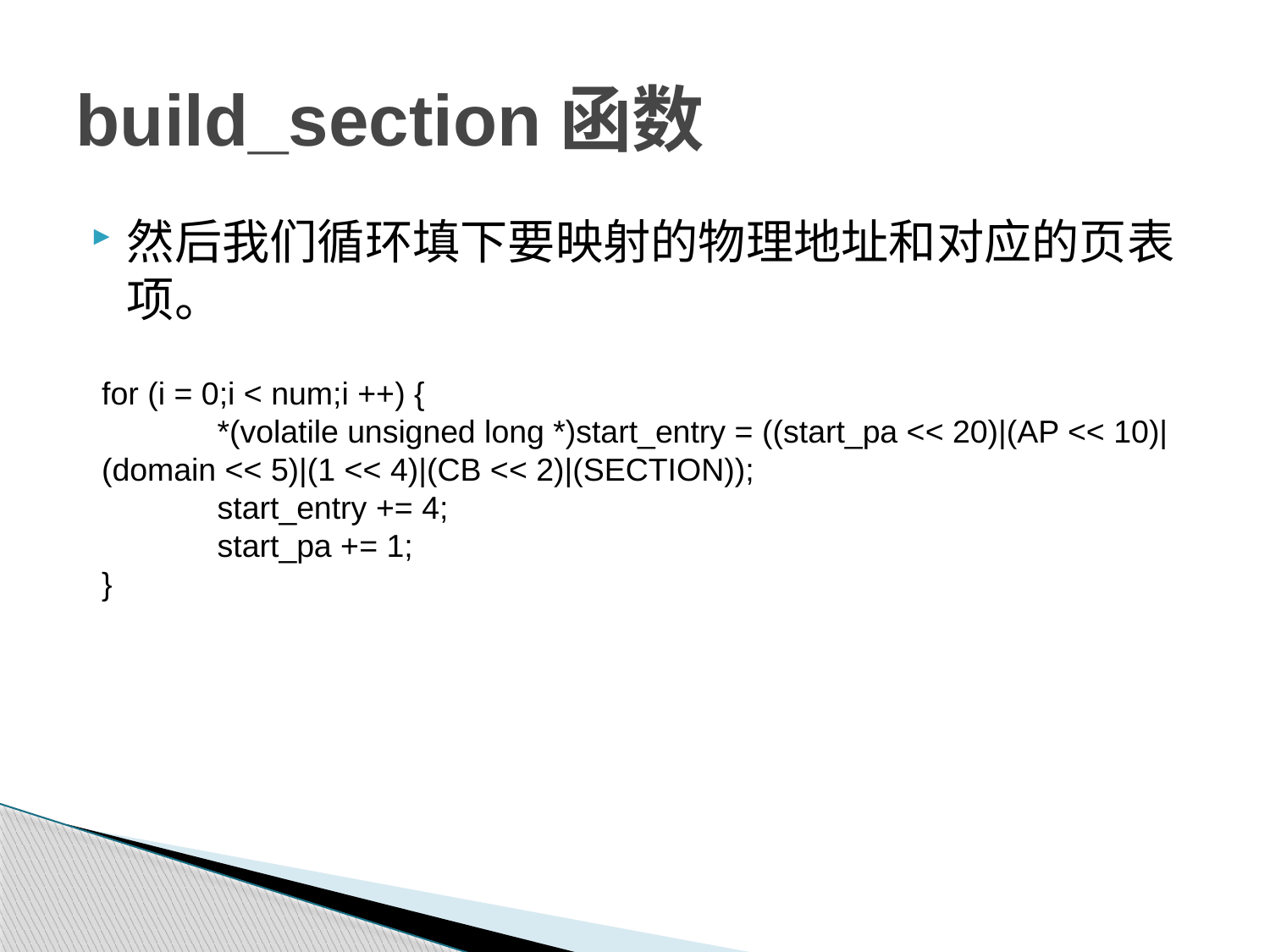

# build_section函数
然后我们循环填下要映射的物理地址和对应的页表项。
for (i = 0;i < num;i ++) {
             *(volatile unsigned long *)start_entry = ((start_pa << 20)|(AP << 10)|(domain << 5)|(1 << 4)|(CB << 2)|(SECTION));
             start_entry += 4;
             start_pa += 1;
}